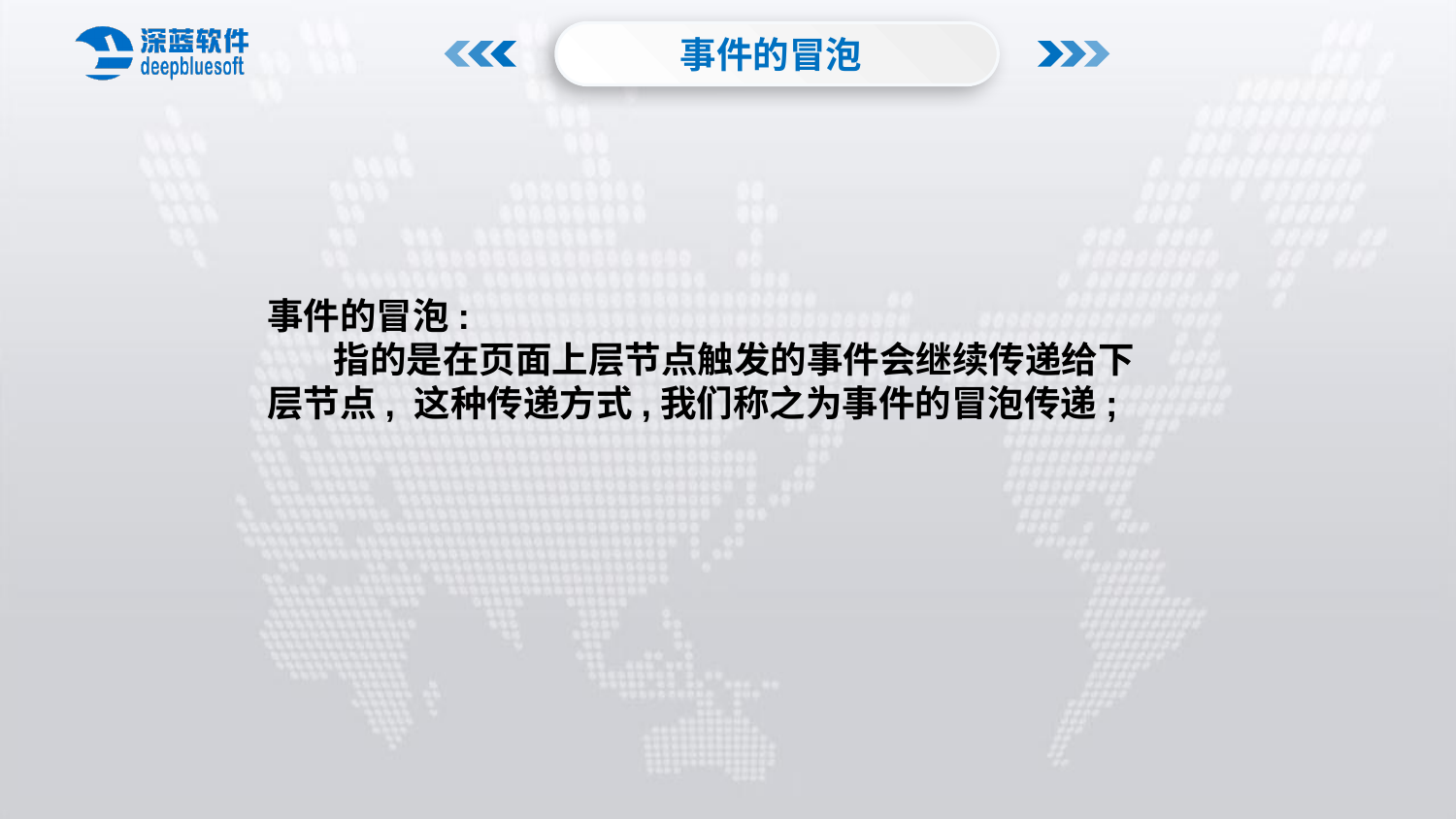

事件的冒泡

事件的冒泡:
       指的是在页面上层节点触发的事件会继续传递给下层节点, 这种传递方式,我们称之为事件的冒泡传递;